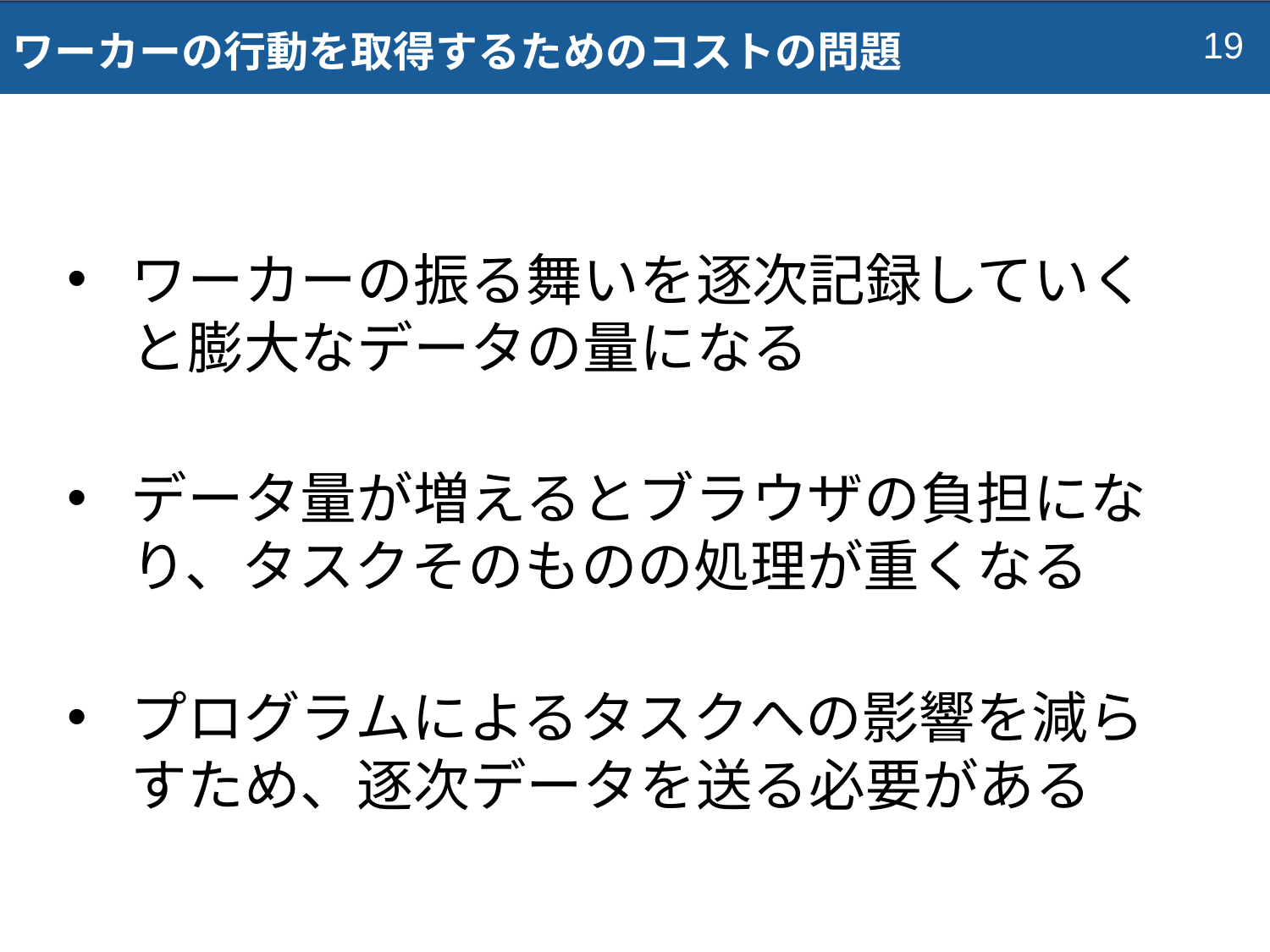

ワーカーの行動を取得するためのコストの問題
19
ワーカーの振る舞いを逐次記録していくと膨大なデータの量になる
データ量が増えるとブラウザの負担になり、タスクそのものの処理が重くなる
プログラムによるタスクへの影響を減らすため、逐次データを送る必要がある